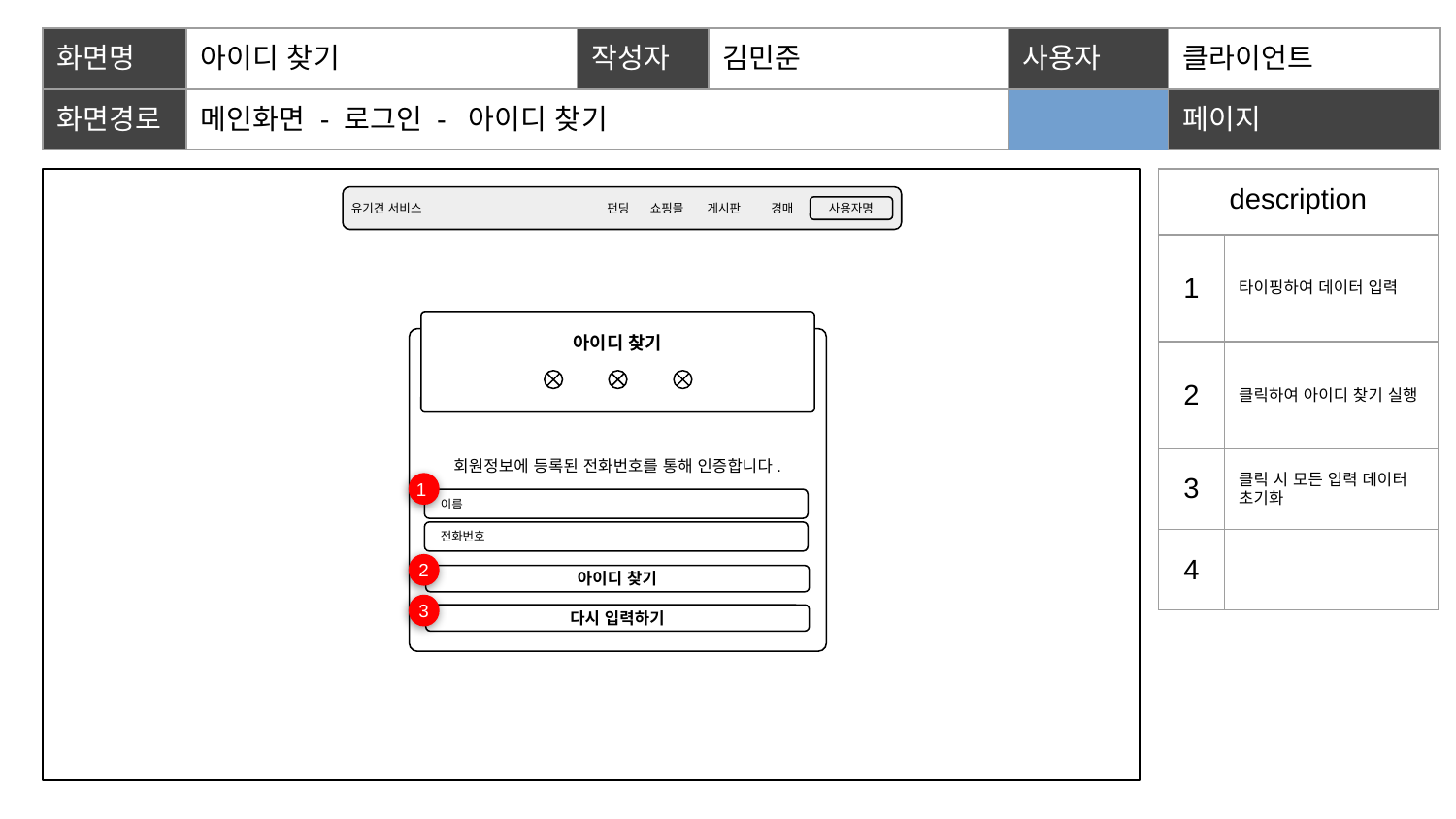

| 화면명 | 아이디 찾기 | 작성자 | 김민준 |  | 사용자 | 클라이언트 |
| --- | --- | --- | --- | --- | --- | --- |
| 화면경로 | 메인화면 - 로그인 - 아이디 찾기 |  |  |  | 페이지 | 1 |

| description |  |
| --- | --- |
| 1 | 타이핑하여 데이터 입력 |
| 2 | 클릭하여 아이디 찾기 실행 |
| 3 | 클릭 시 모든 입력 데이터 초기화 |
| 4 |  |

유기견 서비스
펀딩
쇼핑몰
게시판
경매
사용자명

아이디 찾기

회원정보에 등록된 전화번호를 통해 인증합니다.
1
이름
전화번호
2
아이디 찾기
3
다시 입력하기